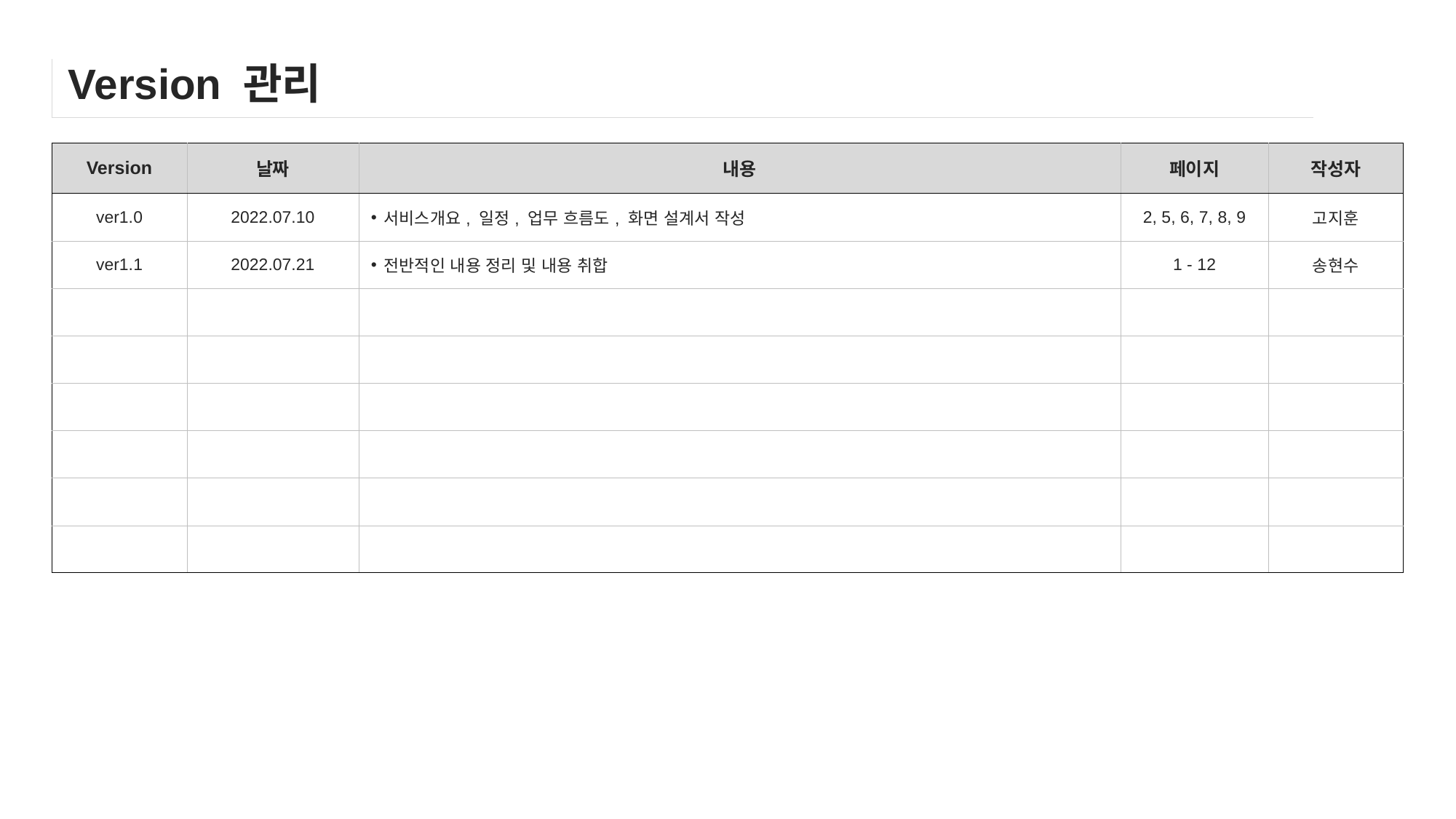

# Version 관리
| Version | 날짜 | 내용 | 페이지 | 작성자 |
| --- | --- | --- | --- | --- |
| ver1.0 | 2022.07.10 | 서비스개요, 일정, 업무 흐름도, 화면 설계서 작성 | 2, 5, 6, 7, 8, 9 | 고지훈 |
| ver1.1 | 2022.07.21 | 전반적인 내용 정리 및 내용 취합 | 1 - 12 | 송현수 |
|  |  |  |  |  |
|  |  |  |  |  |
|  |  |  |  |  |
|  |  |  |  |  |
|  |  |  |  |  |
|  |  |  |  |  |